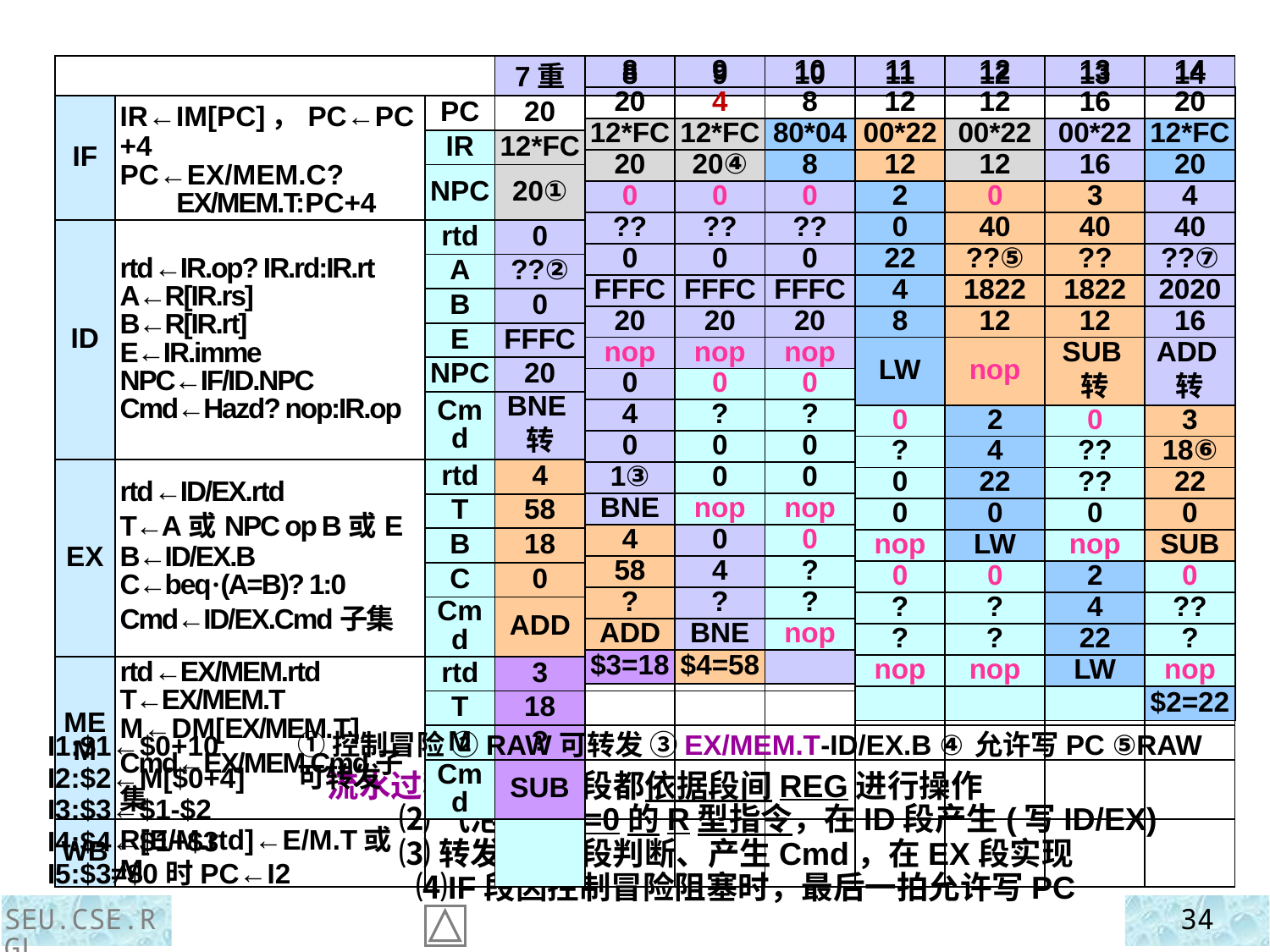

|  |  |  | 7重 | 8 | 9 | 10 | 11 | 12 | 13 | 14 |
| --- | --- | --- | --- | --- | --- | --- | --- | --- | --- | --- |
| IF | IR←IM[PC]，PC←PC+4 PC←EX/MEM.C? EX/MEM.T:PC+4 | PC | 20 |  |  |  |  |  |  |  |
|  |  | IR | 12\*FC |  |  |  |  |  |  |  |
|  |  | NPC | 20① |  |  |  |  |  |  |  |
| ID | rtd←IR.op? IR.rd:IR.rt A←R[IR.rs] B←R[IR.rt] E←IR.imme NPC←IF/ID.NPC Cmd←Hazd? nop:IR.op | rtd | 0 |  |  |  |  |  |  |  |
|  |  | A | ??② |  |  |  |  |  |  |  |
|  |  | B | 0 |  |  |  |  |  |  |  |
|  |  | E | FFFC |  |  |  |  |  |  |  |
|  |  | NPC | 20 |  |  |  |  |  |  |  |
|  |  | Cmd | BNE转 |  |  |  |  |  |  |  |
| EX | rtd←ID/EX.rtd T←A或NPC op B或E B←ID/EX.B C←beq·(A=B)? 1:0 Cmd←ID/EX.Cmd子集 | rtd | 4 |  |  |  |  |  |  |  |
|  |  | T | 58 |  |  |  |  |  |  |  |
|  |  | B | 18 |  |  |  |  |  |  |  |
|  |  | C | 0 |  |  |  |  |  |  |  |
|  |  | Cmd | ADD |  |  |  |  |  |  |  |
| MEM | rtd←EX/MEM.rtd T←EX/MEM.T M←DM[EX/MEM.T] Cmd←EX/MEM.Cmd子集 | rtd | 3 |  |  |  |  |  |  |  |
|  |  | T | 18 |  |  |  |  |  |  |  |
|  |  | M | ? |  |  |  |  |  |  |  |
|  |  | Cmd | SUB |  |  |  |  |  |  |  |
| WB | R[E/M.rtd]←E/M.T或M |  |  |  |  |  |  |  |  |  |
| 8 | 9 | 10 |
| --- | --- | --- |
| 20 | 4 | 8 |
| 12\*FC | 12\*FC | 80\*04 |
| 20 | 20④ | 8 |
| 0 | 0 | 0 |
| ?? | ?? | ?? |
| 0 | 0 | 0 |
| FFFC | FFFC | FFFC |
| 20 | 20 | 20 |
| nop | nop | nop |
| 0 | 0 | 0 |
| 4 | ? | ? |
| 0 | 0 | 0 |
| 1③ | 0 | 0 |
| BNE | nop | nop |
| 4 | 0 | 0 |
| 58 | 4 | ? |
| ? | ? | ? |
| ADD | BNE | nop |
| $3=18 | $4=58 |  |
| 11 | 12 | 13 | 14 |
| --- | --- | --- | --- |
| 12 | 12 | 16 | 20 |
| 00\*22 | 00\*22 | 00\*22 | 12\*FC |
| 12 | 12 | 16 | 20 |
| 2 | 0 | 3 | 4 |
| 0 | 40 | 40 | 40 |
| 22 | ??⑤ | ?? | ??⑦ |
| 4 | 1822 | 1822 | 2020 |
| 8 | 12 | 12 | 16 |
| LW | nop | SUB转 | ADD转 |
| 0 | 2 | 0 | 3 |
| ? | 4 | ?? | 18⑥ |
| 0 | 22 | ?? | 22 |
| 0 | 0 | 0 | 0 |
| nop | LW | nop | SUB |
| 0 | 0 | 2 | 0 |
| ? | ? | 4 | ?? |
| ? | ? | 22 | ? |
| nop | nop | LW | nop |
|  |  |  | $2=22 |
①控制冒险 ②RAW可转发 ③EX/MEM.T-ID/EX.B ④允许写PC ⑤RAW可转发
I1:$1←$0+10
I2:$2←M[$0+4] I3:$3←$1-$2
I4:$4←$1+$3
I5:$3≠$0时PC←I2
流水过程：⑴每个段都依据段间REG进行操作
          ⑵气泡为rdt=0的R型指令，在ID段产生(写ID/EX)
          ⑶转发在ID段判断、产生Cmd，在EX段实现
          ⑷IF段因控制冒险阻塞时，最后一拍允许写PC
SEU.CSE.RGL
34